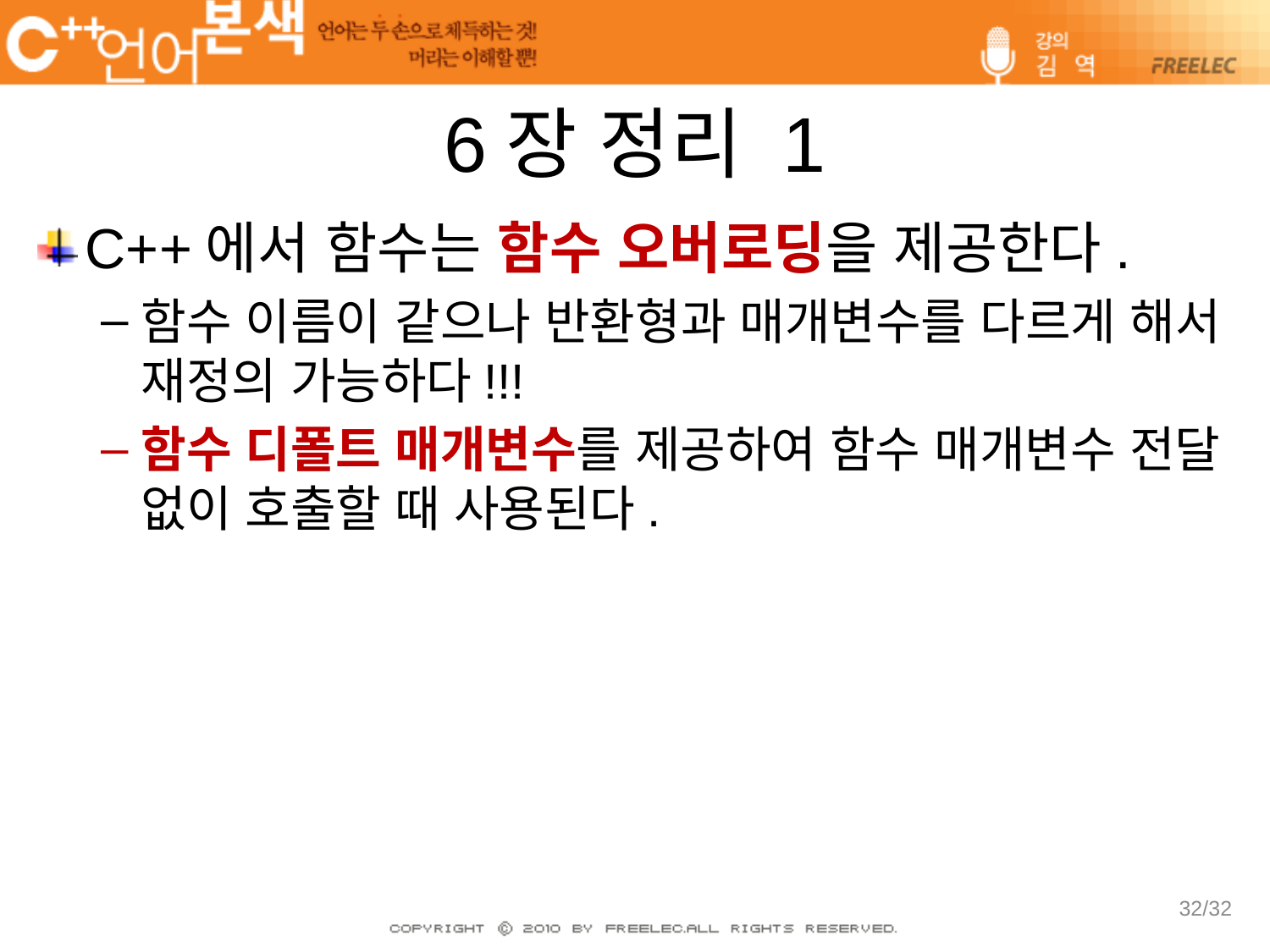

# 6장 정리 1
C++에서 함수는 함수 오버로딩을 제공한다.
함수 이름이 같으나 반환형과 매개변수를 다르게 해서 재정의 가능하다!!!
함수 디폴트 매개변수를 제공하여 함수 매개변수 전달 없이 호출할 때 사용된다.
32/32